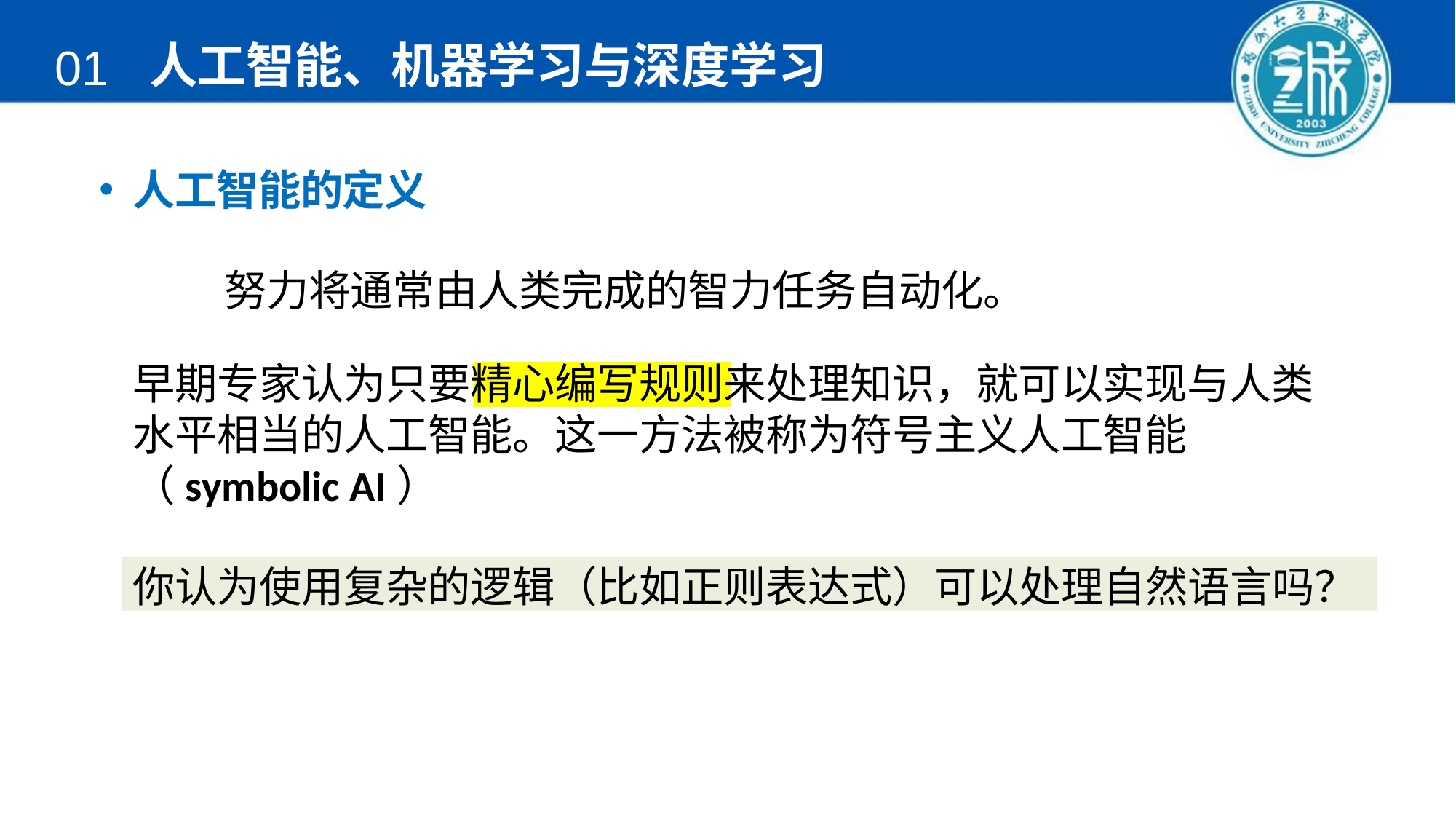

# 人工智能、机器学习与深度学习
01
人工智能的定义
努力将通常由人类完成的智力任务自动化。
早期专家认为只要精心编写规则来处理知识，就可以实现与人类水平相当的人工智能。这一方法被称为符号主义人工智能
（symbolic AI）

你认为使用复杂的逻辑（比如正则表达式）可以处理自然语言吗？